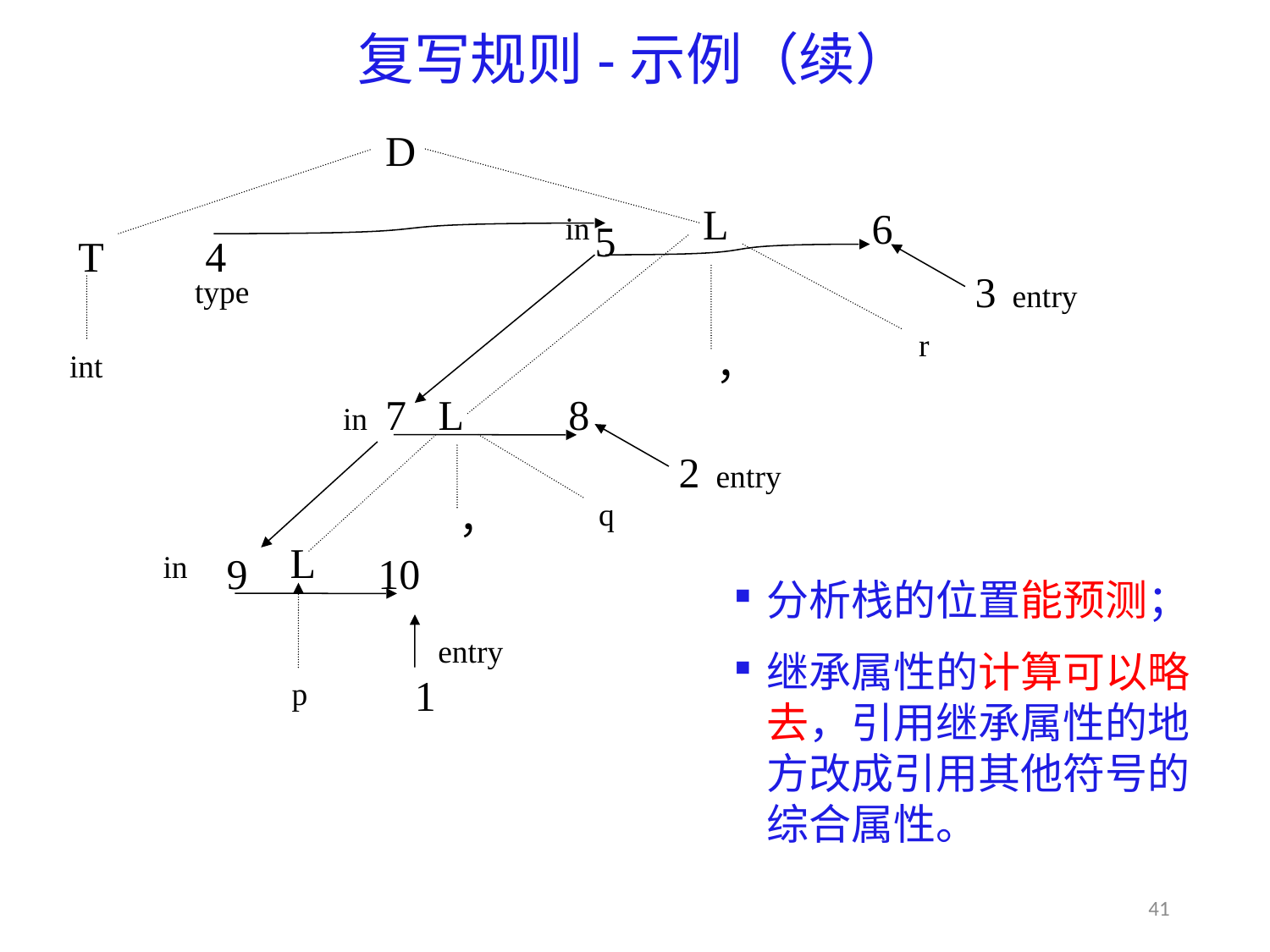

# 复写规则-示例（续）
D

L
6
in
5
T
4

3  entry
type

r
int
7
L
8
in

2  entry

，
q
L
in
9
10

entry
1
p
，
分析栈的位置能预测；
继承属性的计算可以略去，引用继承属性的地方改成引用其他符号的综合属性。
41